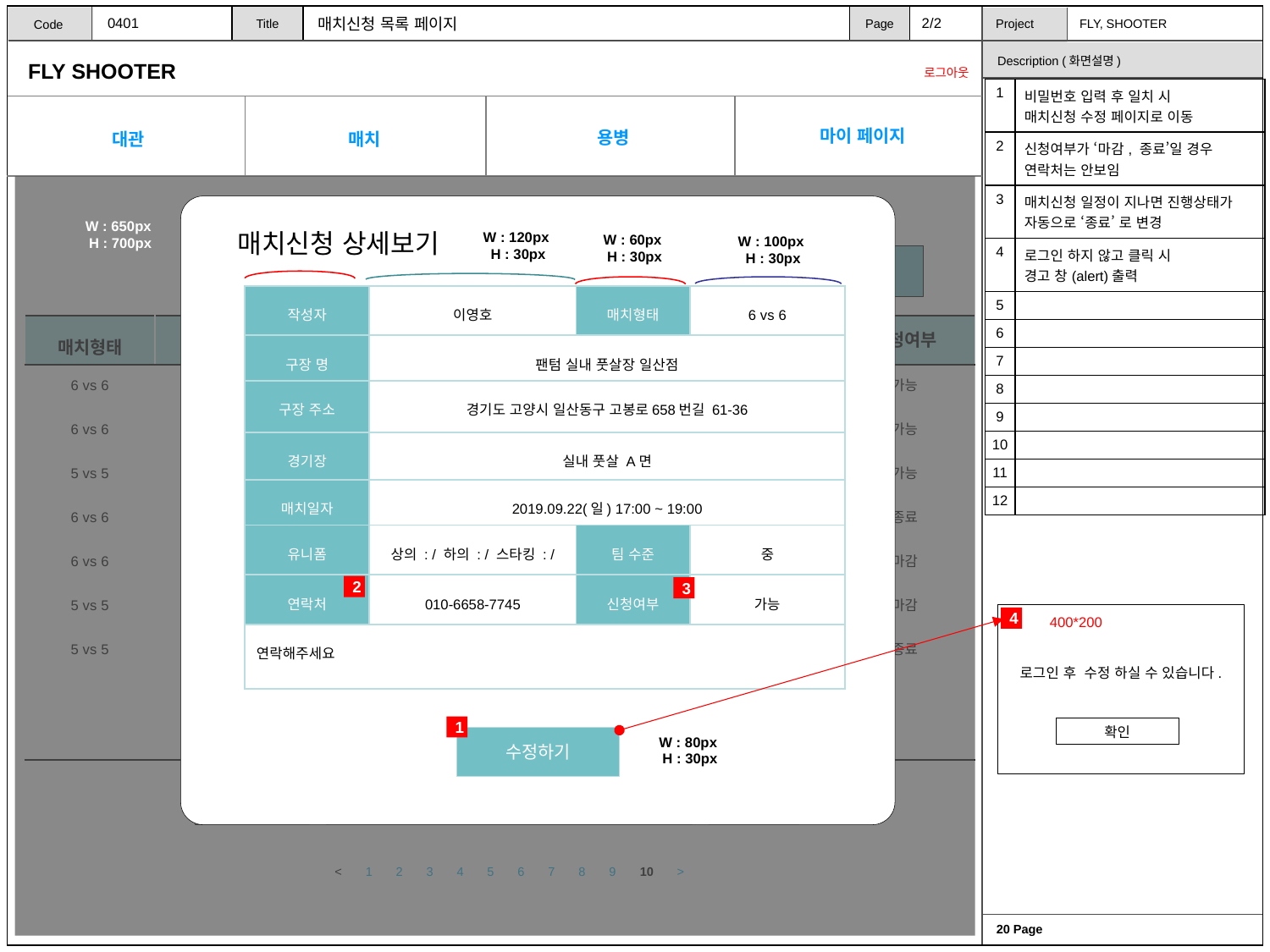

0401
2/2
매치신청 목록 페이지
| 1 | 비밀번호 입력 후 일치 시 매치신청 수정 페이지로 이동 |
| --- | --- |
| 2 | 신청여부가 ‘마감, 종료’일 경우 연락처는 안보임 |
| 3 | 매치신청 일정이 지나면 진행상태가 자동으로 ‘종료’ 로 변경 |
| 4 | 로그인 하지 않고 클릭 시 경고 창(alert)출력 |
| 5 |  |
| 6 |  |
| 7 |  |
| 8 |  |
| 9 |  |
| 10 |  |
| 11 |  |
| 12 |  |

매치신청

W : 650px
H : 700px
매치신청 상세보기
W : 120px
H : 30px
W : 60px
H : 30px
W : 100px
H : 30px
매치신청 등록

| 작성자 | 이영호 | 매치형태 | 6 vs 6 |
| --- | --- | --- | --- |
| 구장 명 | 팬텀 실내 풋살장 일산점 |  |  |
| 구장 주소 | 경기도 고양시 일산동구 고봉로658번길 61-36 |  |  |
| 경기장 | 실내 풋살 A면 |  |  |
| 매치일자 | 2019.09.22(일) 17:00 ~ 19:00 |  |  |
| 유니폼 | 상의 : / 하의 : / 스타킹 : / | 팀 수준 | 중 |
| 연락처 | 010-6658-7745 | 신청여부 | 가능 |
| 연락해주세요 |  |  |  |
| 매치형태 | 구장 명 | 매치일자 | 작성자 | 작성일자 | 신청여부 |
| --- | --- | --- | --- | --- | --- |
| 6 vs 6 | 팬텀 실내 풋살장 | 2019.09.22(일) 17:00 ~ 19:00 | 이영호 | 2019.09.17 | 가능 |
| 6 vs 6 | 팬텀 실내 풋살장 | 2019.09.20(금) 18:00 ~ 20:00 | 이장훈 | 2019.09.17 | 가능 |
| 5 vs 5 | 솔밭마루 | 2019.09.21(토) 12:00 ~ 14:00 | 김성수 | 2019.09.16 | 가능 |
| 6 vs 6 | 로꼬풋살아레나 | 2019.09.14(토) 15:00 ~ 17:00 | 김민준 | 2019.09.11 | 종료 |
| 6 vs 6 | 킹실내풋살구장 | 2019.09.14(토) 17:00 ~ 19:00 | 박성민 | 2019.09.09 | 마감 |
| 5 vs 5 | HM풋살파크 동대문점 | 2019.09.15(일) 10:00 ~ 12:00 | 이유진 | 2019.09.09 | 마감 |
| 5 vs 5 | HM풋살파크 동대문점 | 2019.09.15(일) 14:00 ~ 16:00 | 김현우 | 2019.09.08 | 종료 |
| ፧ |  |  |  |  |  |

2
3
로그인 후  수정 하실 수 있습니다.

4
400*200
1
확인
W : 80px
H : 30px
수정하기
작성자  ▼

검색
<       1       2       3       4       5       6       7       8       9       10       >